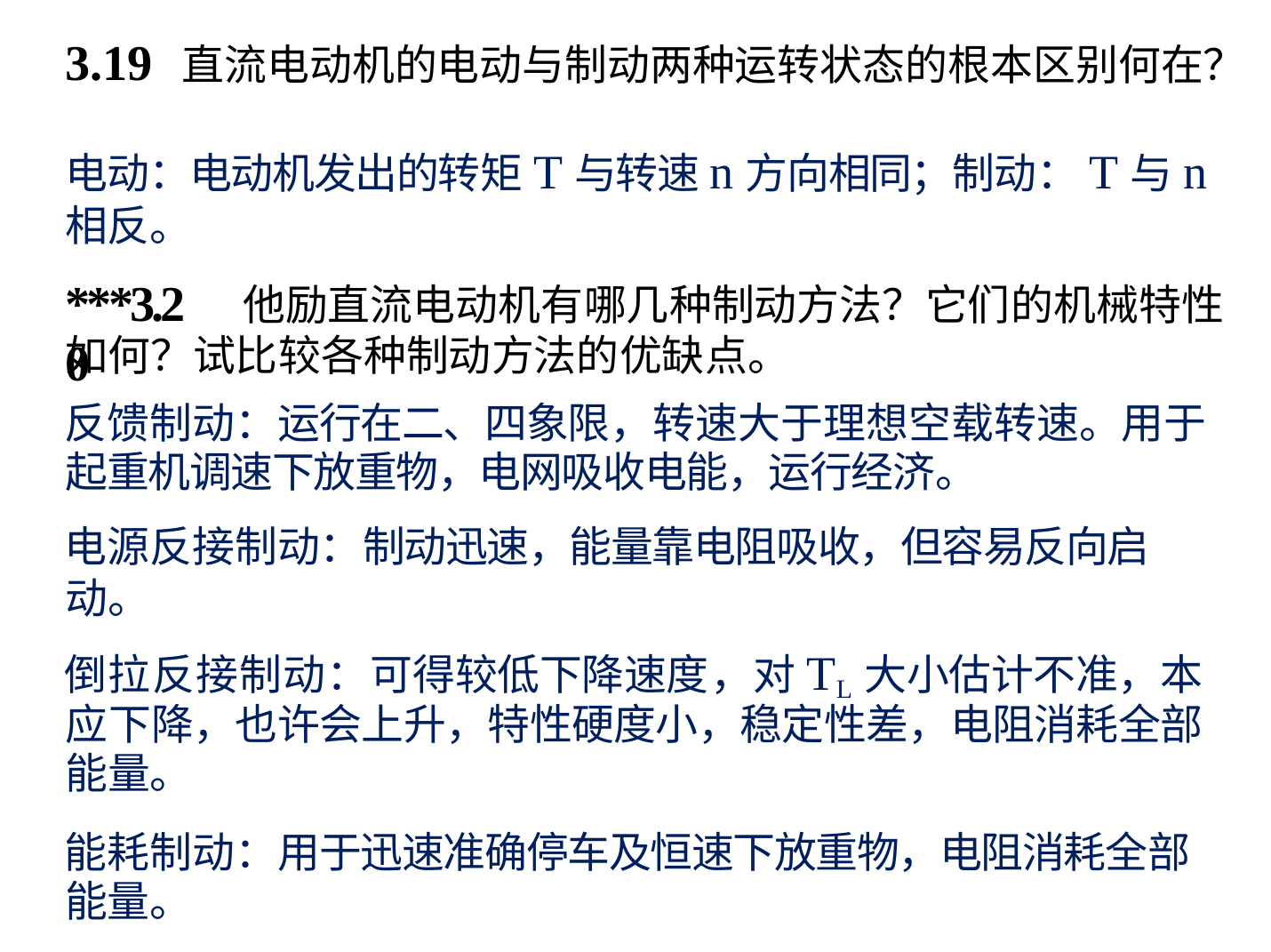

# 3.19	直流电动机的电动与制动两种运转状态的根本区别何在？
电动：电动机发出的转矩T与转速n方向相同；制动：T与n相反。
***3.20
他励直流电动机有哪几种制动方法？它们的机械特性
如何？试比较各种制动方法的优缺点。
反馈制动：运行在二、四象限，转速大于理想空载转速。用于起重机调速下放重物，电网吸收电能，运行经济。
电源反接制动：制动迅速，能量靠电阻吸收，但容易反向启动。
倒拉反接制动：可得较低下降速度，对TL大小估计不准，本应下降，也许会上升，特性硬度小，稳定性差，电阻消耗全部能量。
能耗制动：用于迅速准确停车及恒速下放重物，电阻消耗全部能量。